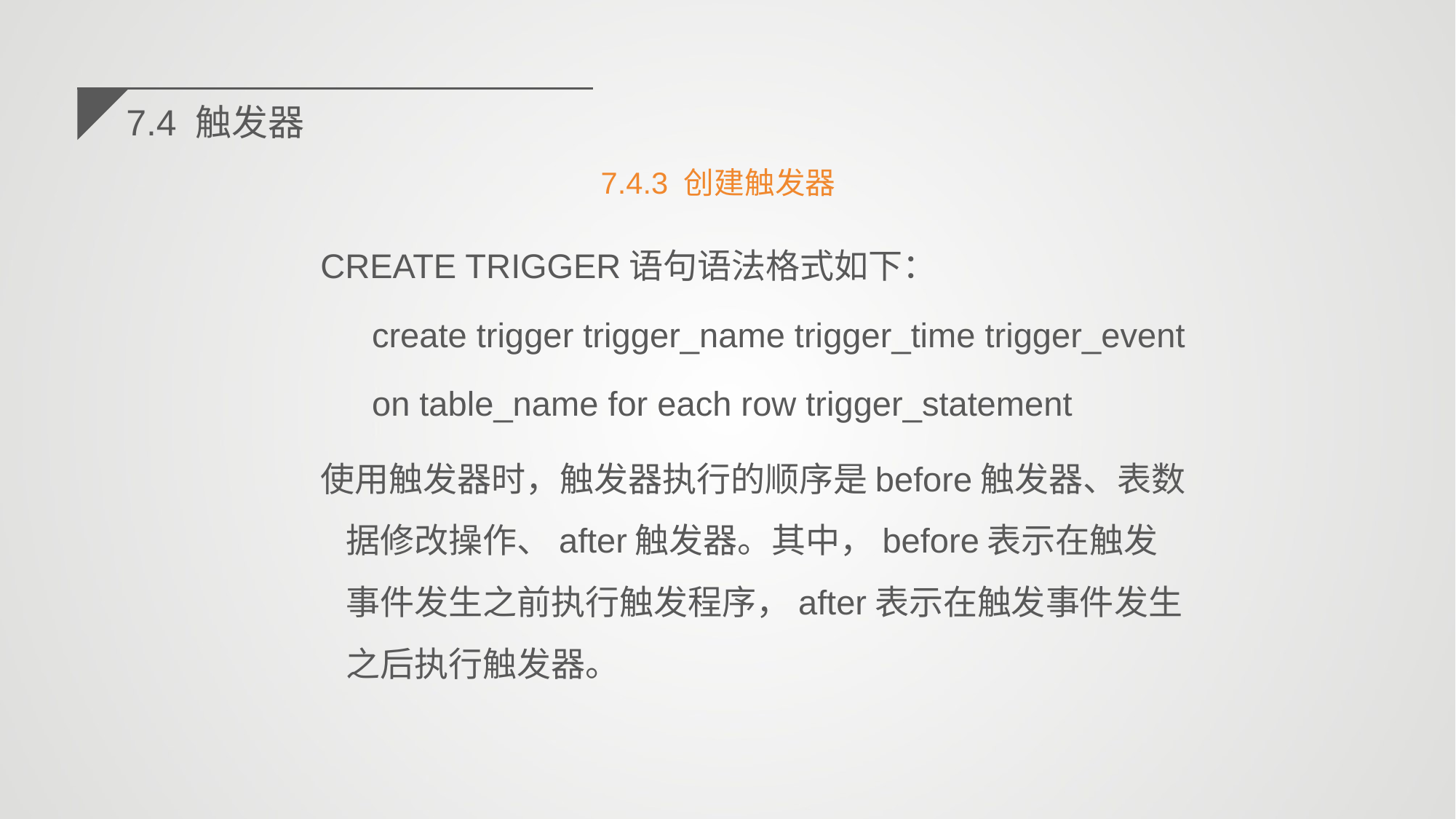

7.4 触发器

7.4.3 创建触发器
CREATE TRIGGER语句语法格式如下：
create trigger trigger_name trigger_time trigger_event
on table_name for each row trigger_statement
使用触发器时，触发器执行的顺序是before触发器、表数据修改操作、after触发器。其中，before表示在触发事件发生之前执行触发程序，after表示在触发事件发生之后执行触发器。